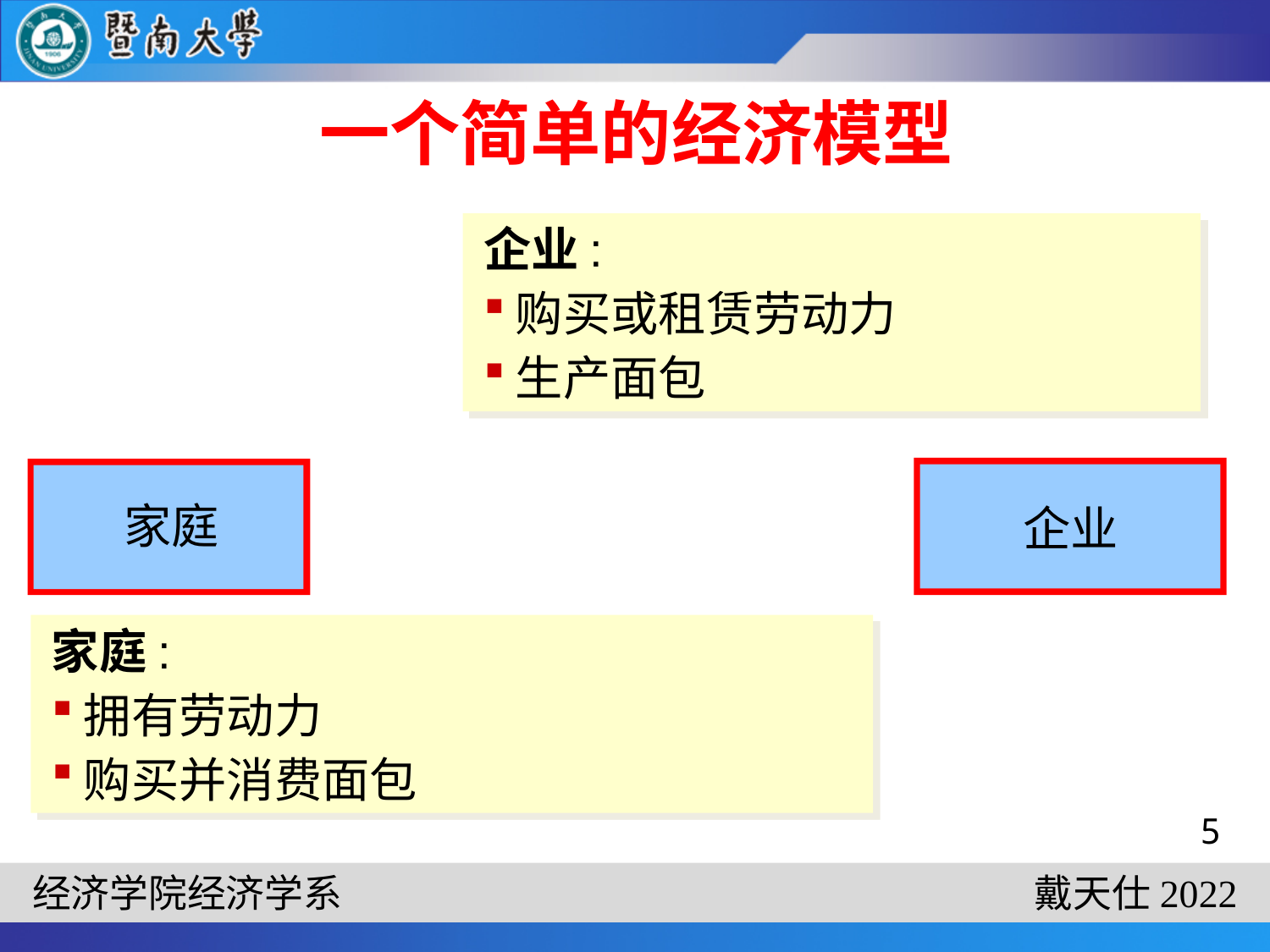

一个简单的经济模型

企业:
购买或租赁劳动力
生产面包

企业

家庭
家庭:
拥有劳动力
购买并消费面包
5